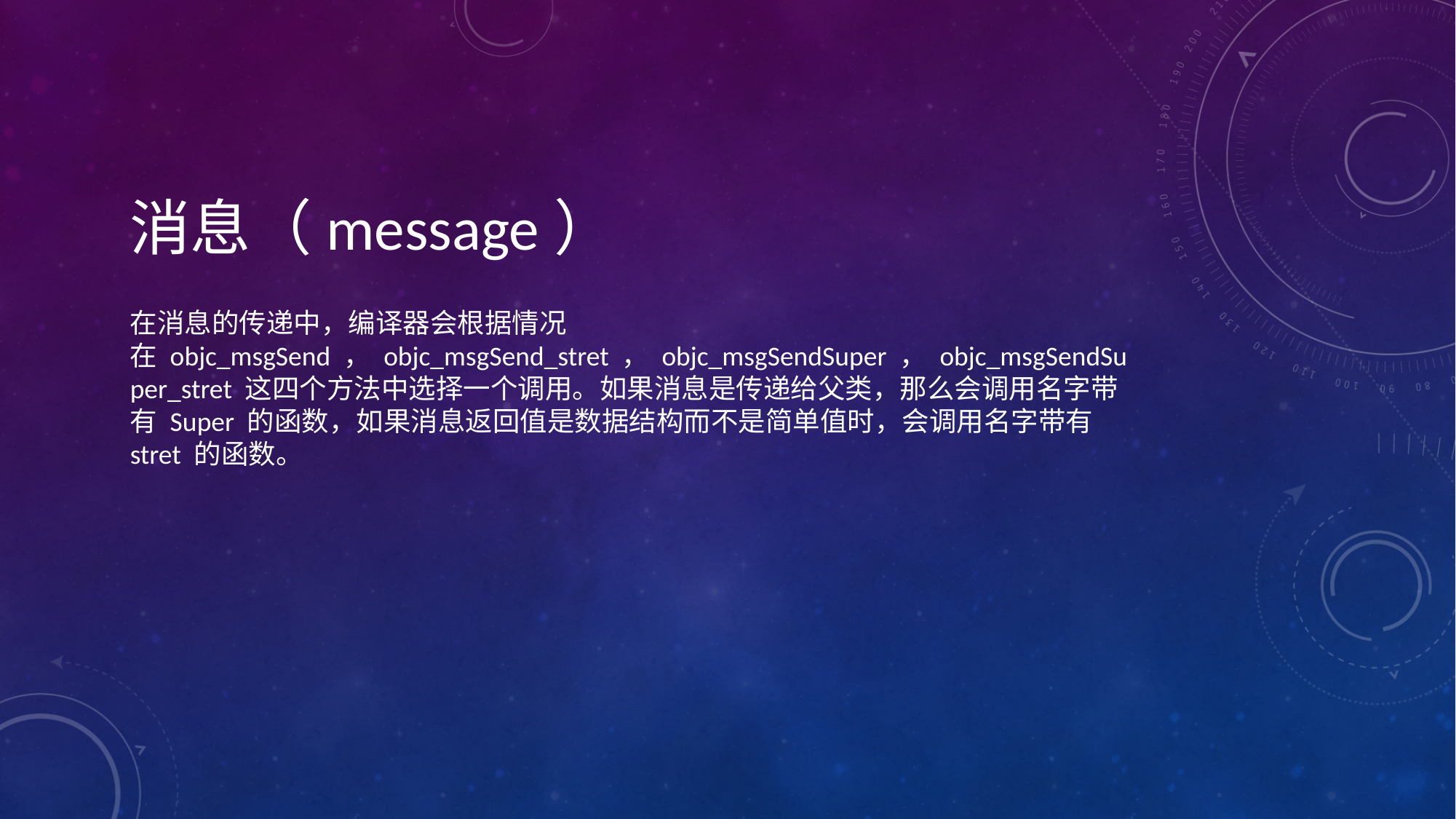

消息（message）
在消息的传递中，编译器会根据情况在 objc_msgSend ， objc_msgSend_stret ， objc_msgSendSuper ， objc_msgSendSuper_stret 这四个方法中选择一个调用。如果消息是传递给父类，那么会调用名字带有 Super 的函数，如果消息返回值是数据结构而不是简单值时，会调用名字带有 stret 的函数。